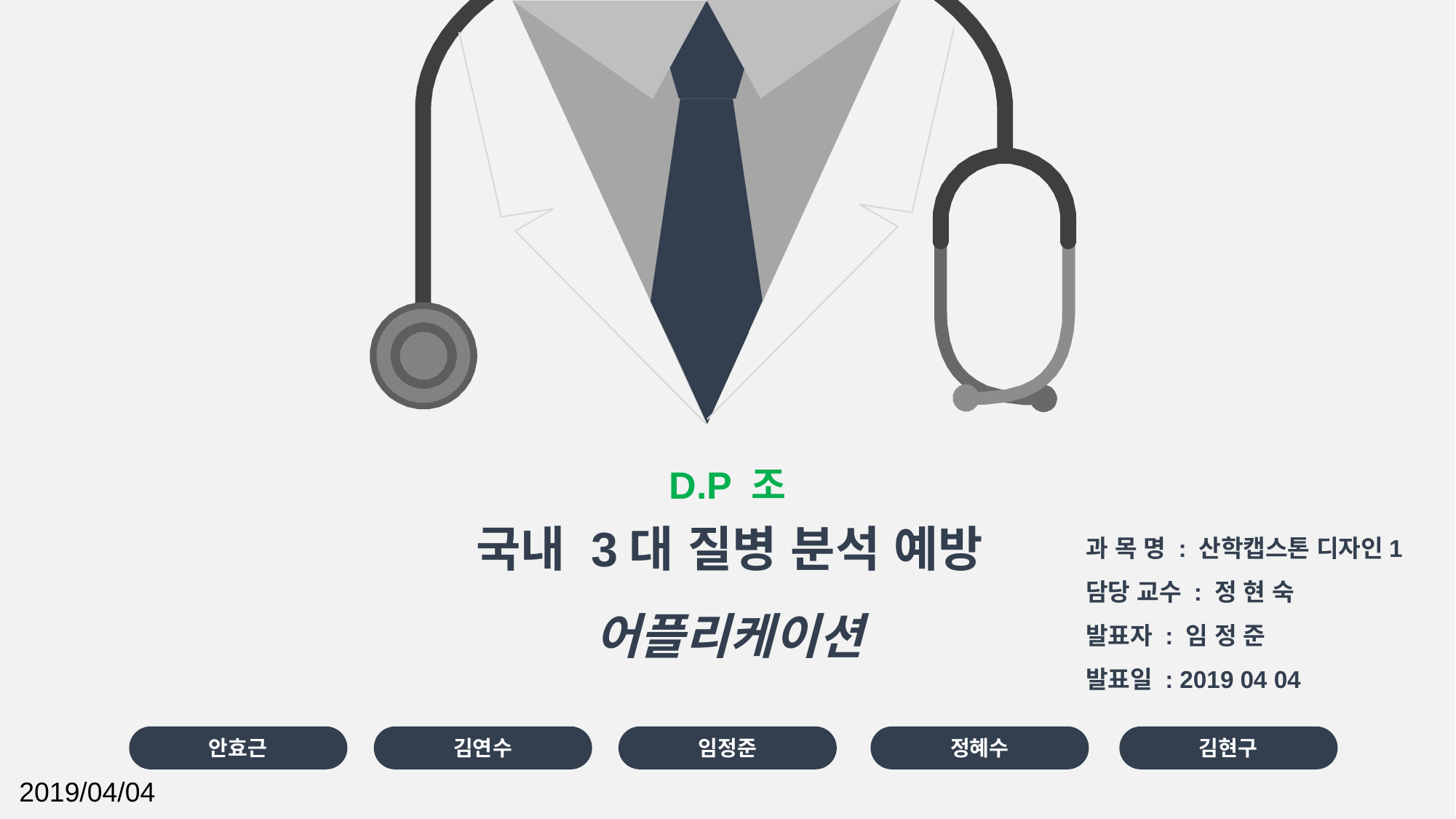

D.P 조
국내 3대 질병 분석 예방
어플리케이션

과 목 명 : 산학캡스톤 디자인1
담당 교수 : 정 현 숙
발표자 : 임 정 준
발표일 : 2019 04 04

안효근
김연수
임정준
정혜수
김현구
2019/04/04